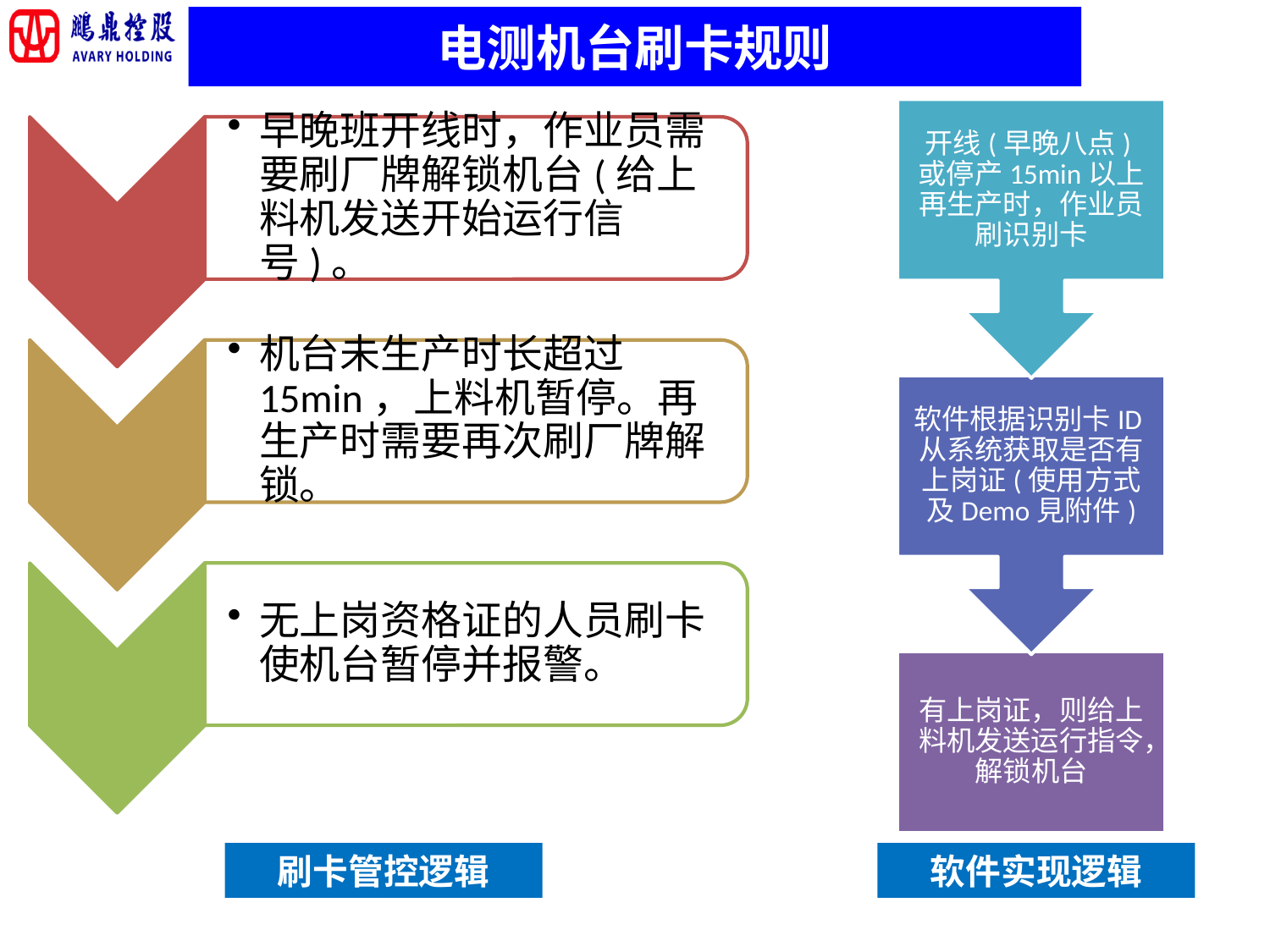

电测机台刷卡规则
有上岗证，则给上料机发送运行指令，解锁机台
软件根据识别卡ID从系统获取是否有上岗证(使用方式及Demo見附件)
开线(早晚八点)或停产15min以上再生产时，作业员刷识别卡

早晚班开线时，作业员需要刷厂牌解锁机台(给上料机发送开始运行信号)。

机台未生产时长超过15min，上料机暂停。再生产时需要再次刷厂牌解锁。

无上岗资格证的人员刷卡使机台暂停并报警。
刷卡管控逻辑
软件实现逻辑